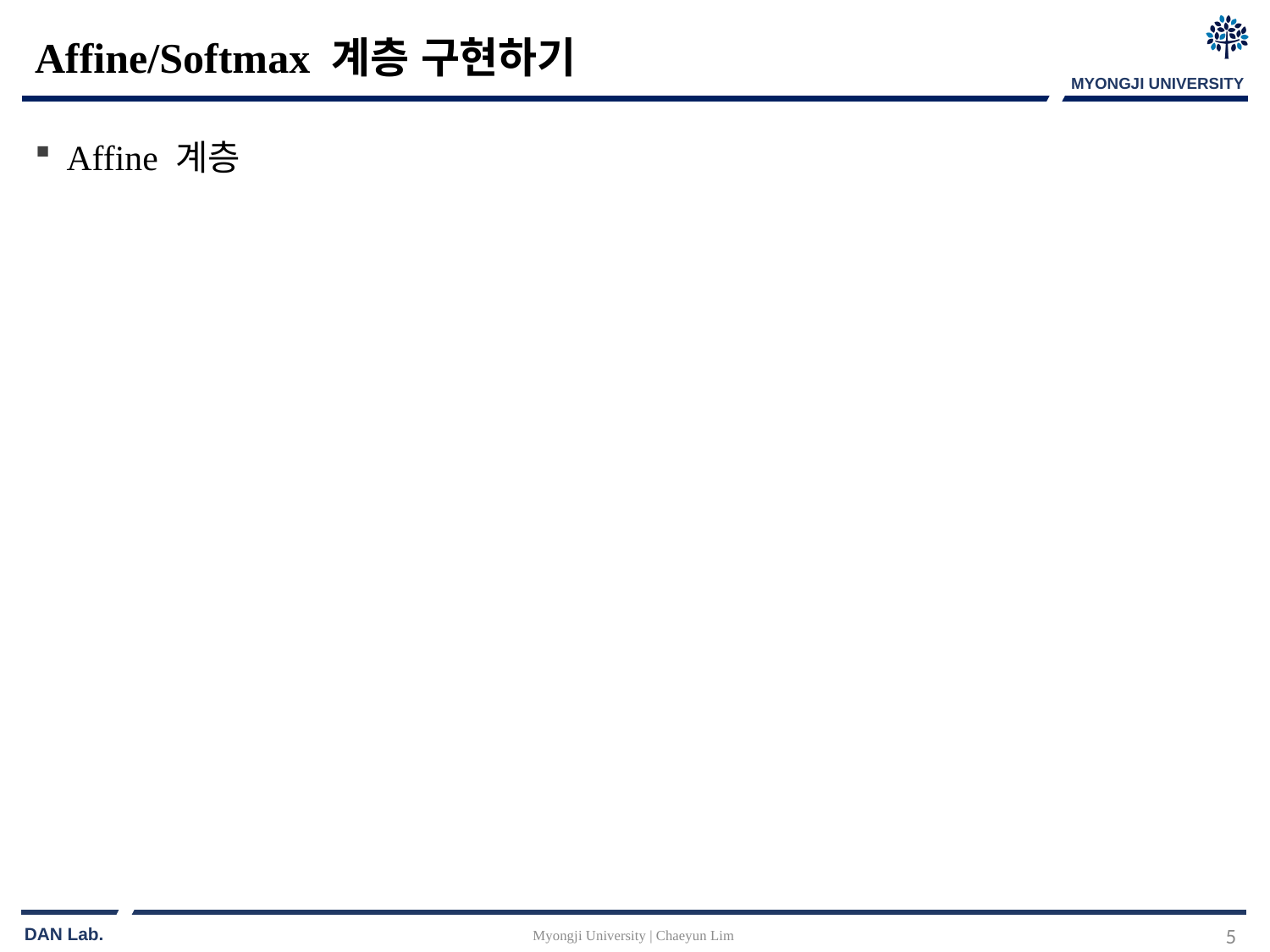

# Affine/Softmax 계층 구현하기
Affine 계층
Myongji University | Chaeyun Lim
5